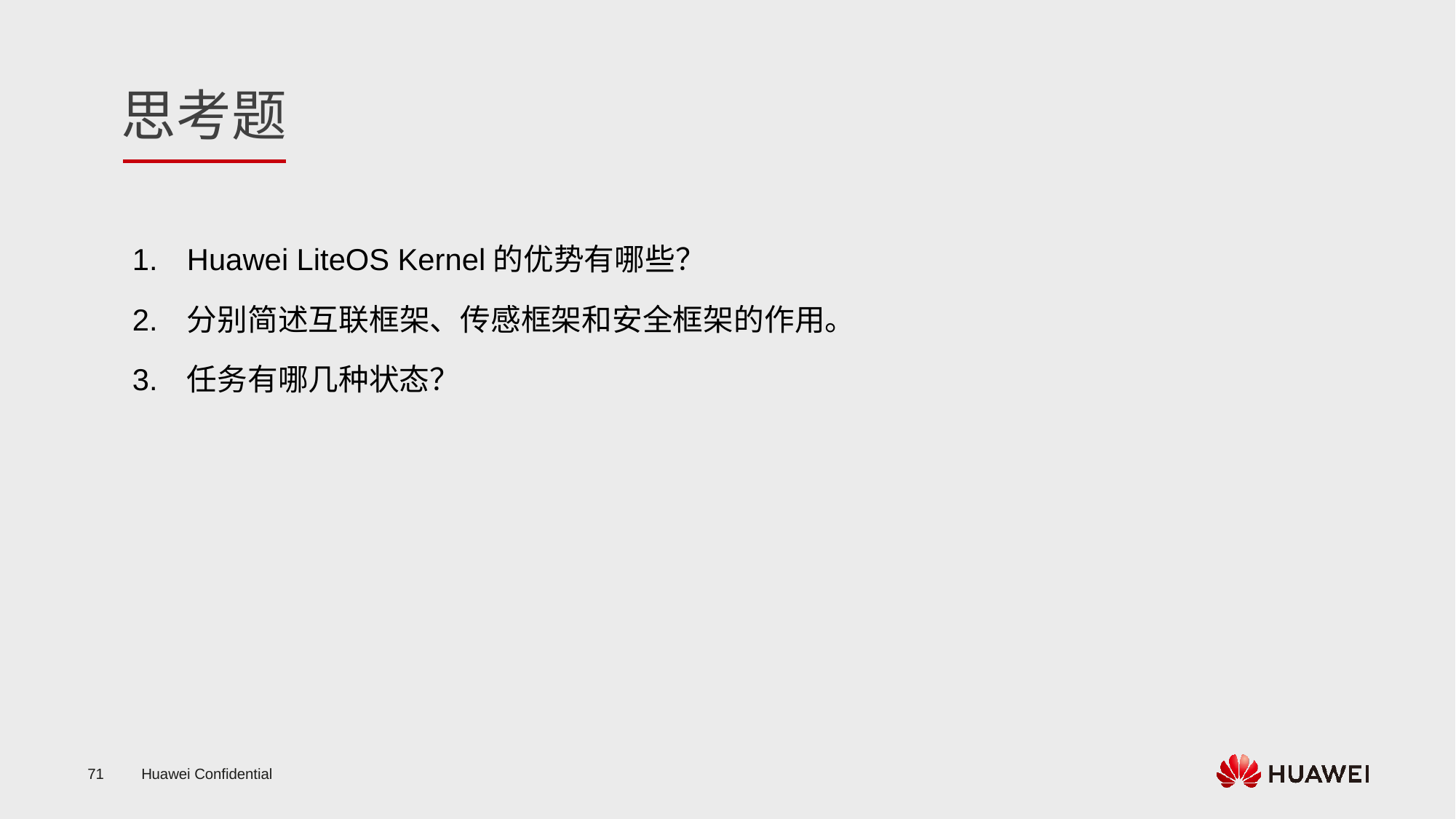

Huawei LiteOS Kernel的优势有哪些？
分别简述互联框架、传感框架和安全框架的作用。
任务有哪几种状态？